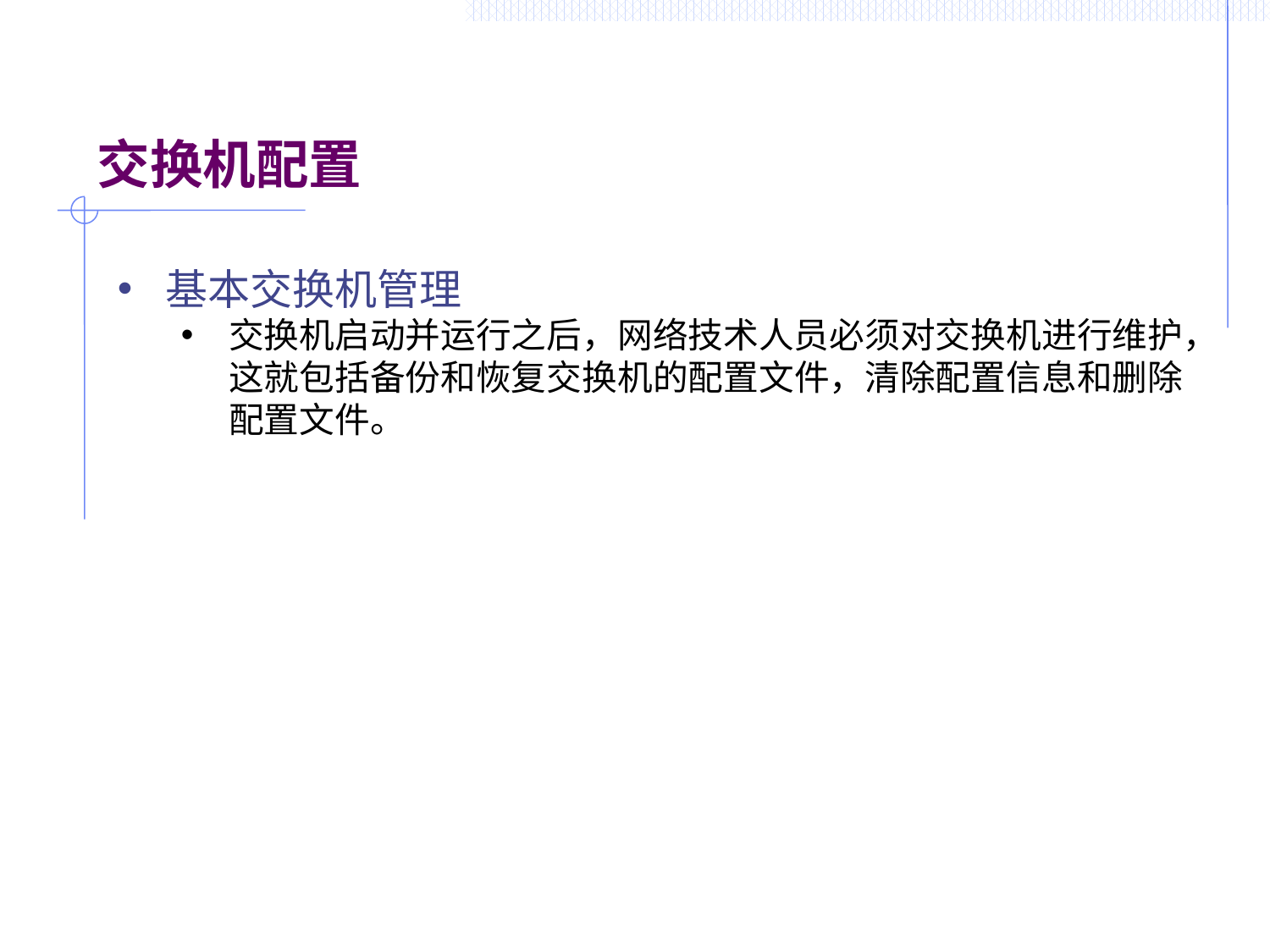

# 交换机配置
基本交换机管理
交换机启动并运行之后，网络技术人员必须对交换机进行维护，这就包括备份和恢复交换机的配置文件，清除配置信息和删除配置文件。